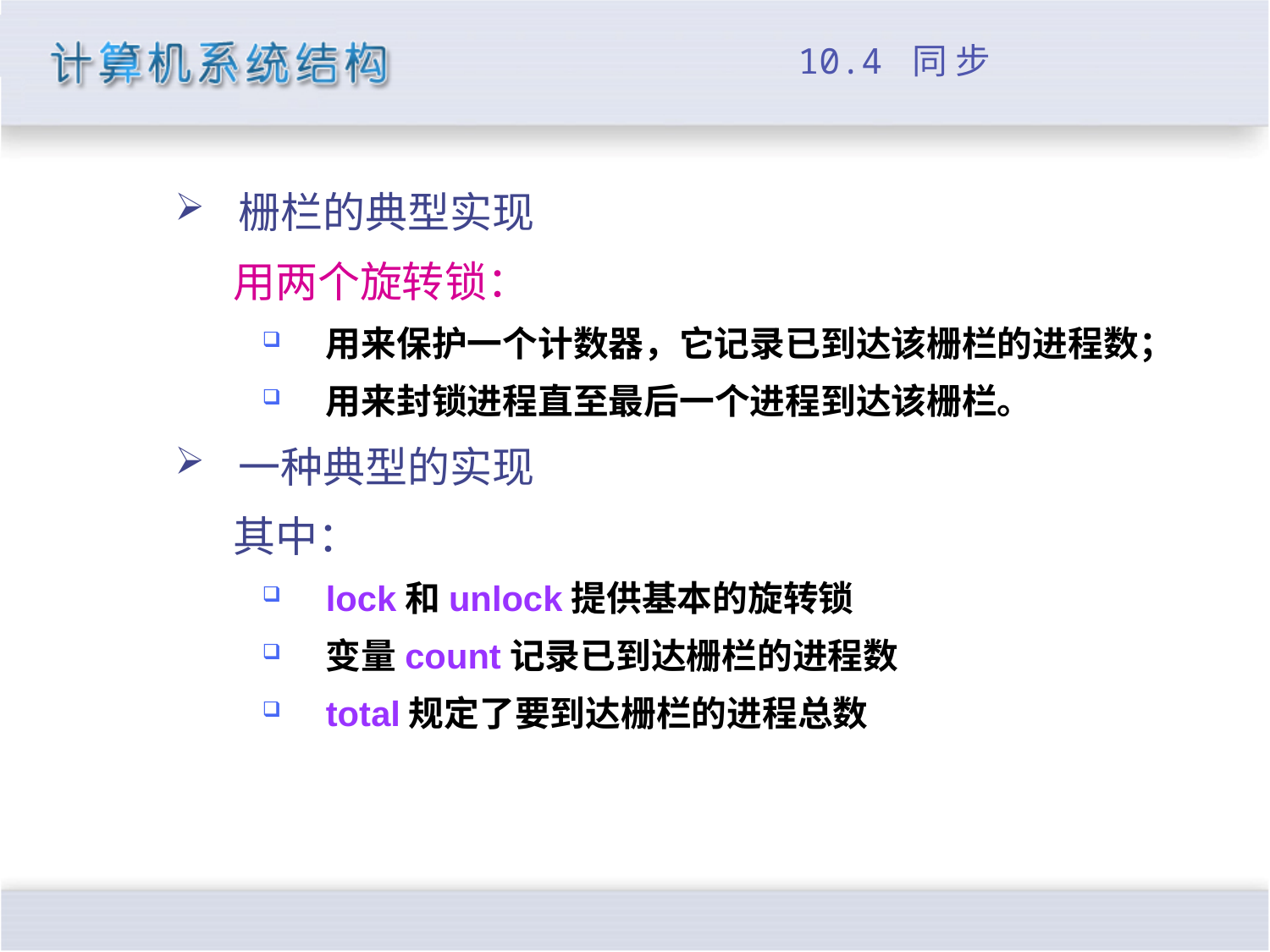

# 10.4 同 步
栅栏的典型实现
     用两个旋转锁：
用来保护一个计数器，它记录已到达该栅栏的进程数；
用来封锁进程直至最后一个进程到达该栅栏。
一种典型的实现
     其中：
lock和unlock提供基本的旋转锁
变量count记录已到达栅栏的进程数
total规定了要到达栅栏的进程总数